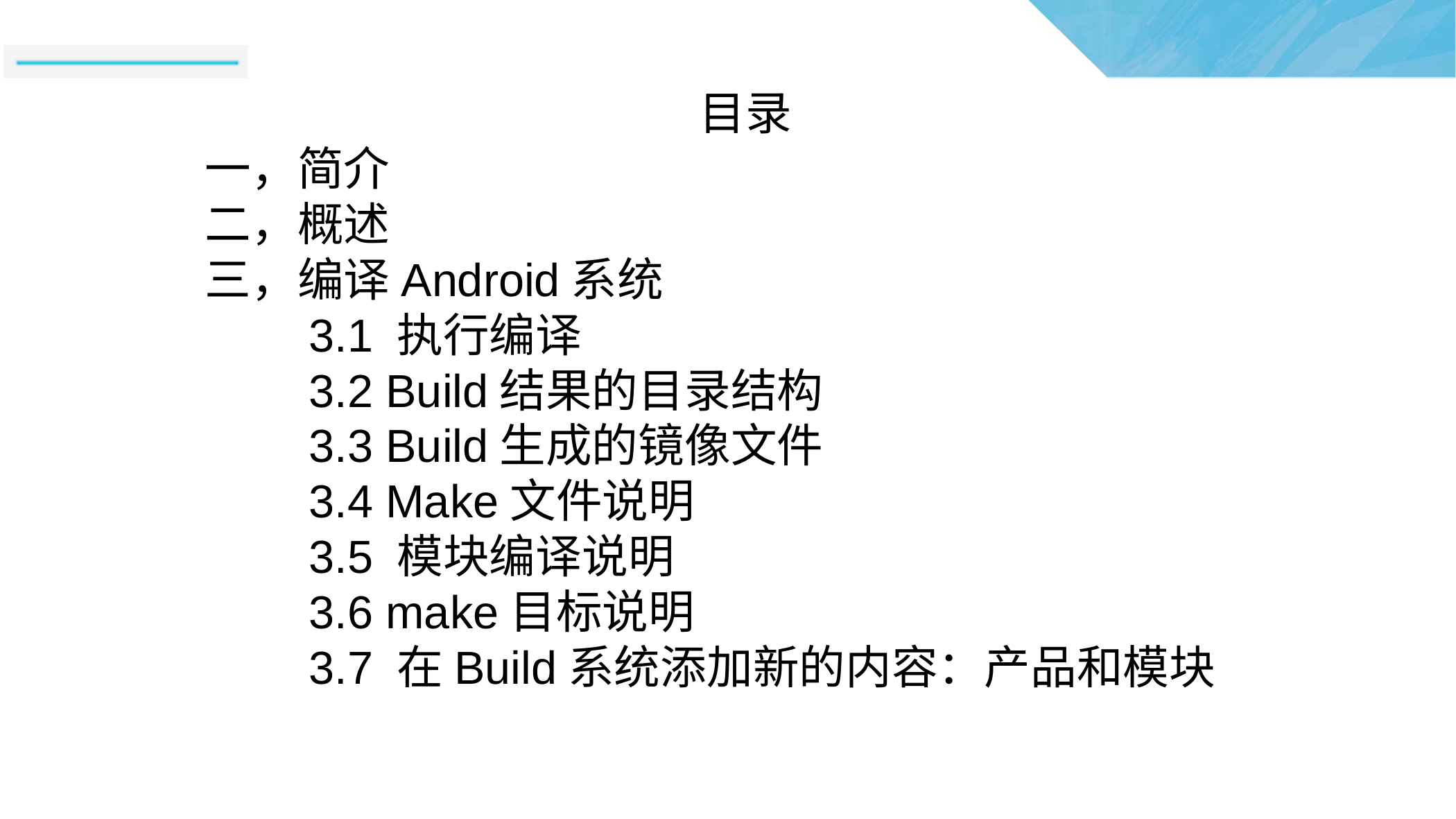

目录
一，简介
二，概述
三，编译Android系统
	3.1 执行编译
	3.2 Build结果的目录结构
	3.3 Build生成的镜像文件
	3.4 Make文件说明
	3.5 模块编译说明
	3.6 make目标说明
	3.7 在Build系统添加新的内容：产品和模块